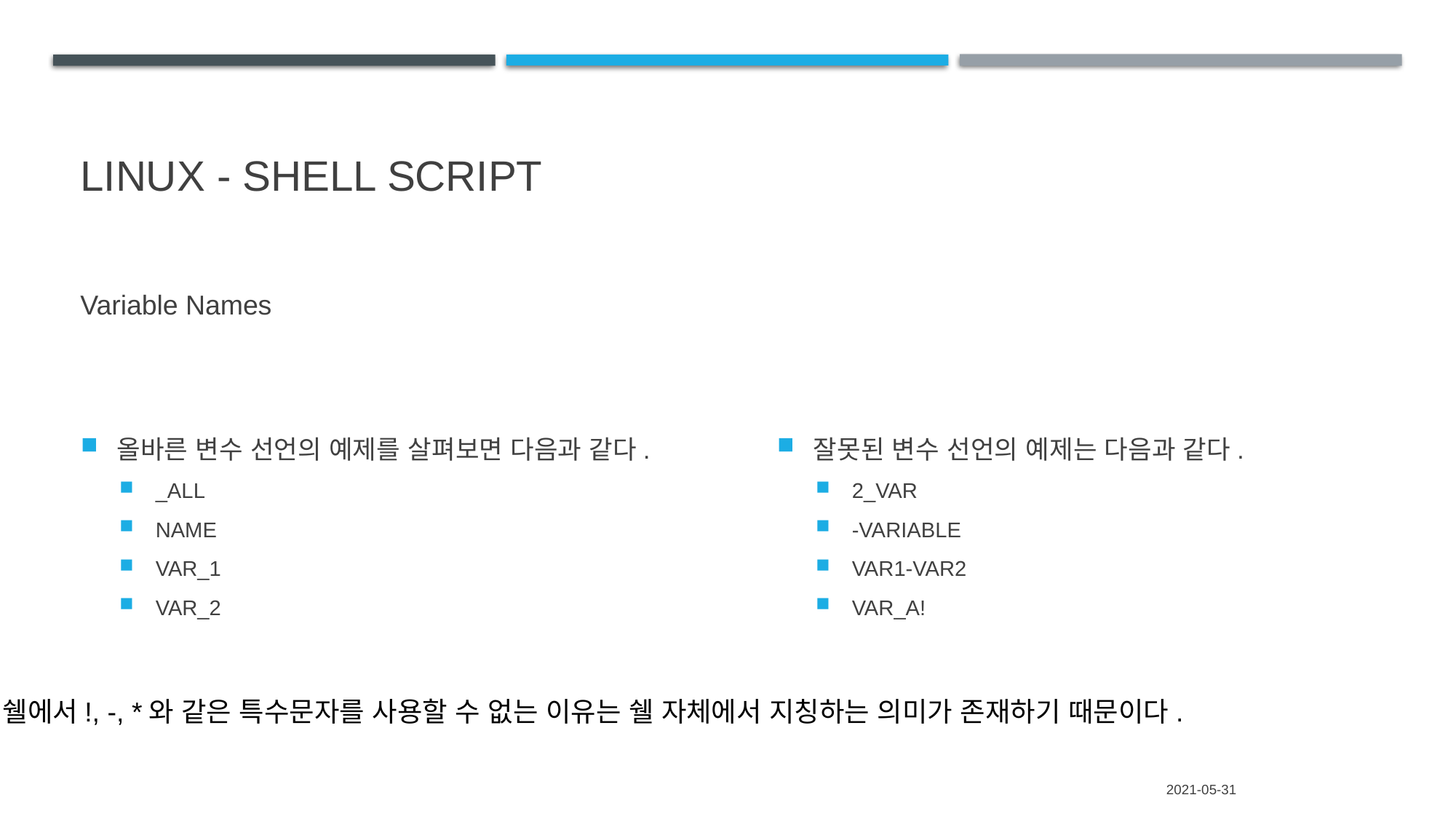

# Linux - shell script
Variable Names
올바른 변수 선언의 예제를 살펴보면 다음과 같다.
_ALL
NAME
VAR_1
VAR_2
잘못된 변수 선언의 예제는 다음과 같다.
2_VAR
-VARIABLE
VAR1-VAR2
VAR_A!
쉘에서!, -, *와 같은 특수문자를 사용할 수 없는 이유는 쉘 자체에서 지칭하는 의미가 존재하기 때문이다.
2021-05-31